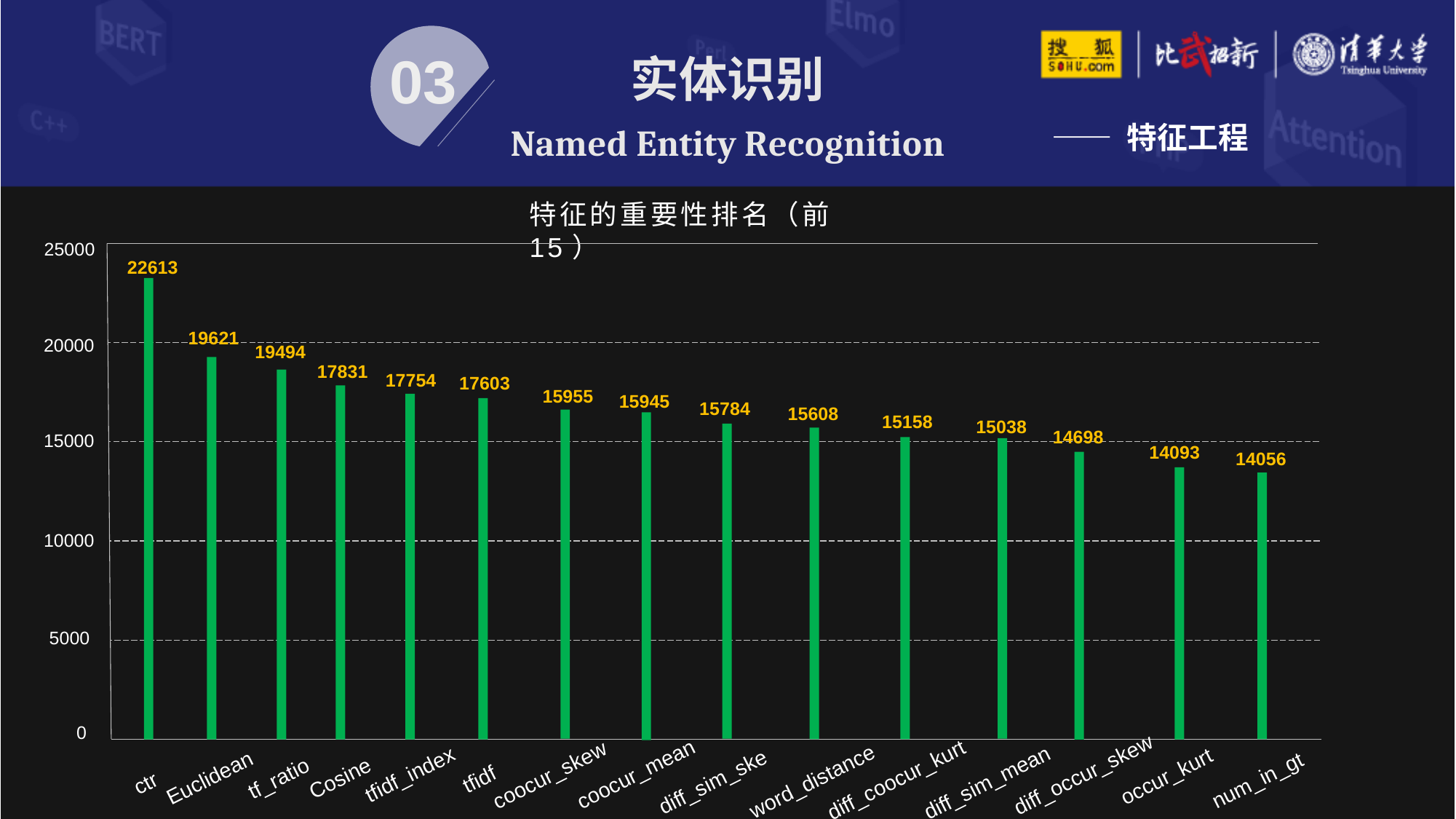

实体识别
Named Entity Recognition
03
—— 特征工程
特征的重要性排名（前15）
25000
22613

19621
20000
19494
17831

17754
17603

15955
15945

15784

15608

15158

15038

14698
15000

14093

14056

10000
5000
0
occur_kurt
num_in_gt
tf_ratio
Cosine
tfidf_index
Euclidean
coocur_skew
diff_occur_skew
coocur_mean
tfidf
word_distance
diff_sim_mean
diff_coocur_kurt
diff_sim_skew
ctr